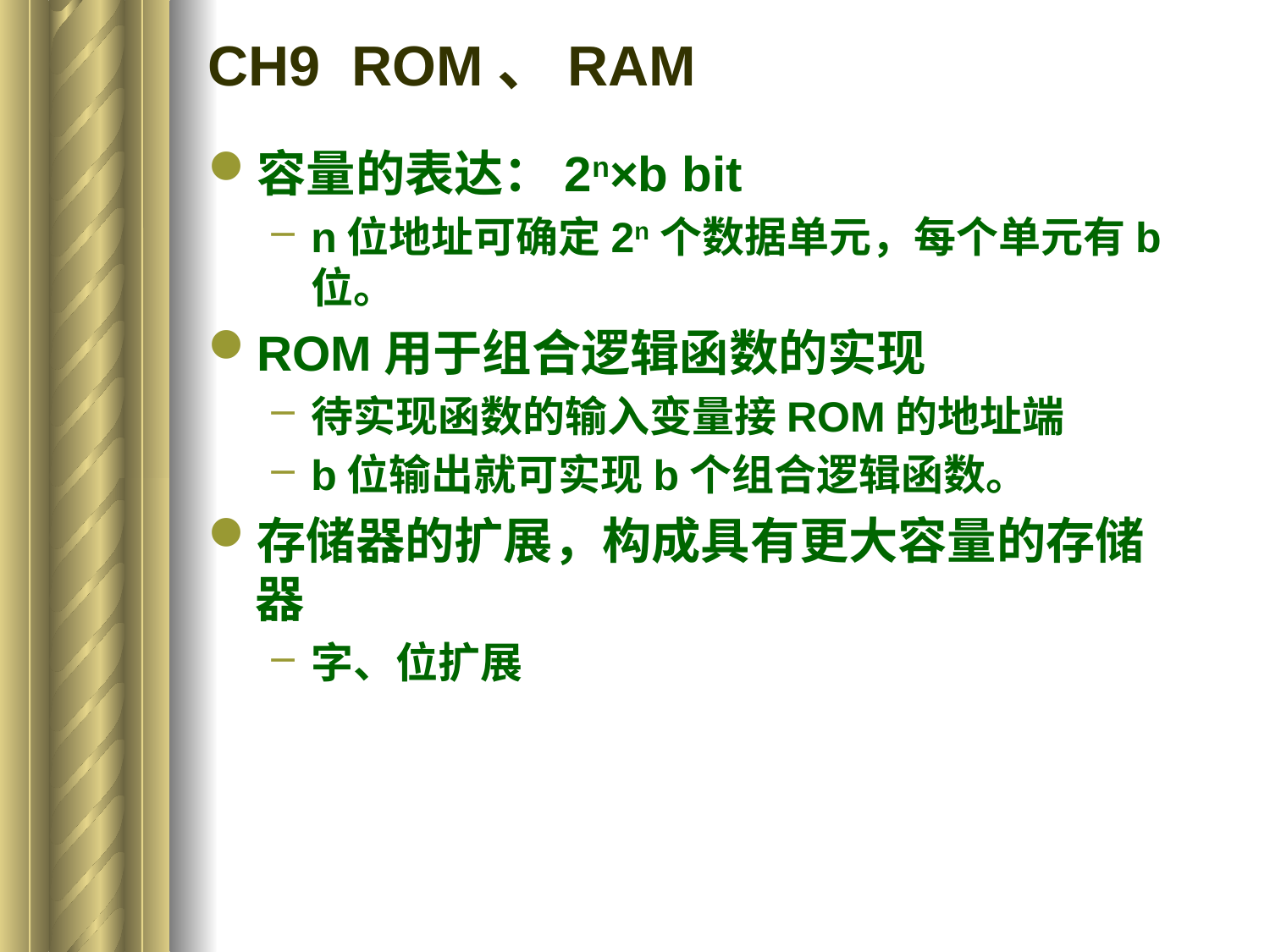

# CH9  ROM、RAM
容量的表达：2n×b bit
n位地址可确定2n个数据单元，每个单元有b位。
ROM用于组合逻辑函数的实现
待实现函数的输入变量接ROM的地址端
b位输出就可实现b个组合逻辑函数。
存储器的扩展，构成具有更大容量的存储器
字、位扩展